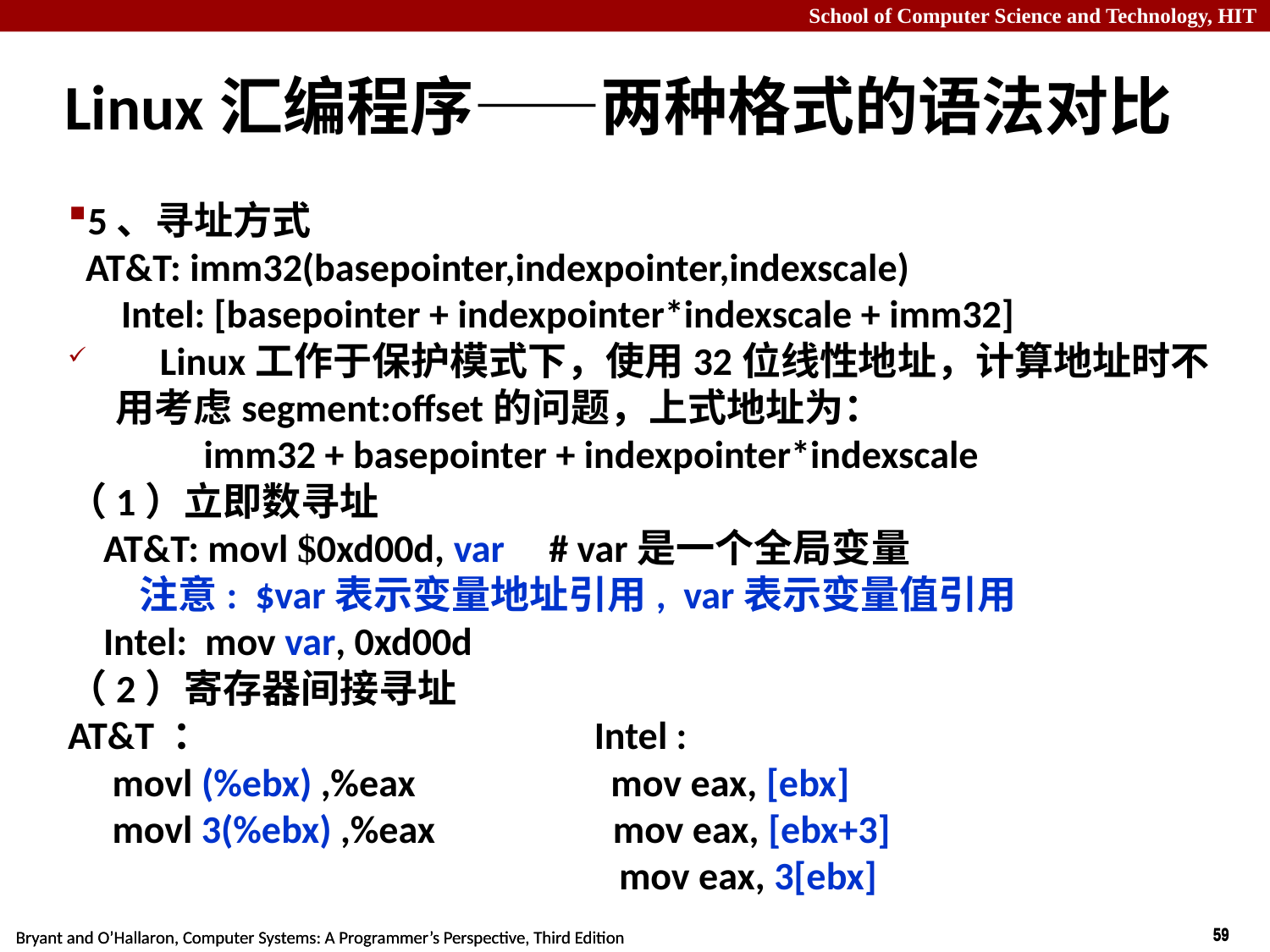

# Linux汇编程序——两种格式的语法对比
5、寻址方式
  AT&T: imm32(basepointer,indexpointer,indexscale)
      Intel: [basepointer + indexpointer*indexscale + imm32]
     Linux工作于保护模式下，使用32位线性地址，计算地址时不用考虑segment:offset的问题，上式地址为：
	 imm32 + basepointer + indexpointer*indexscale
（1）立即数寻址
    AT&T: movl $0xd00d, var     # var是一个全局变量
       注意:  $var表示变量地址引用,  var表示变量值引用
    Intel:  mov var, 0xd00d
（2）寄存器间接寻址
AT&T ：                                          Intel :
     movl (%ebx) ,%eax                      mov eax, [ebx]
     movl 3(%ebx) ,%eax                    mov eax, [ebx+3]
                                                              mov eax, 3[ebx]